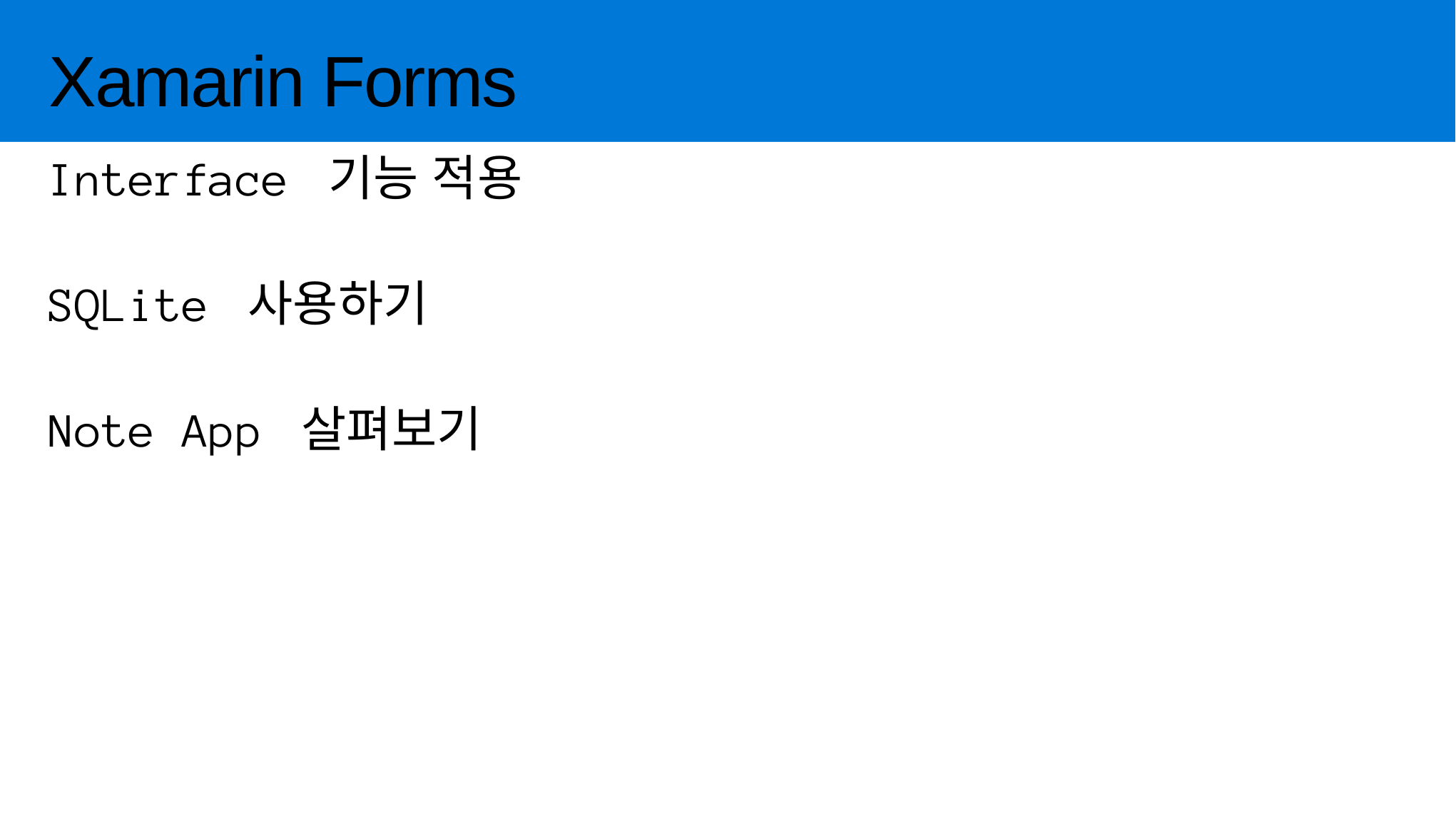

# Xamarin Forms
Interface 기능 적용

SQLite 사용하기

Note App 살펴보기